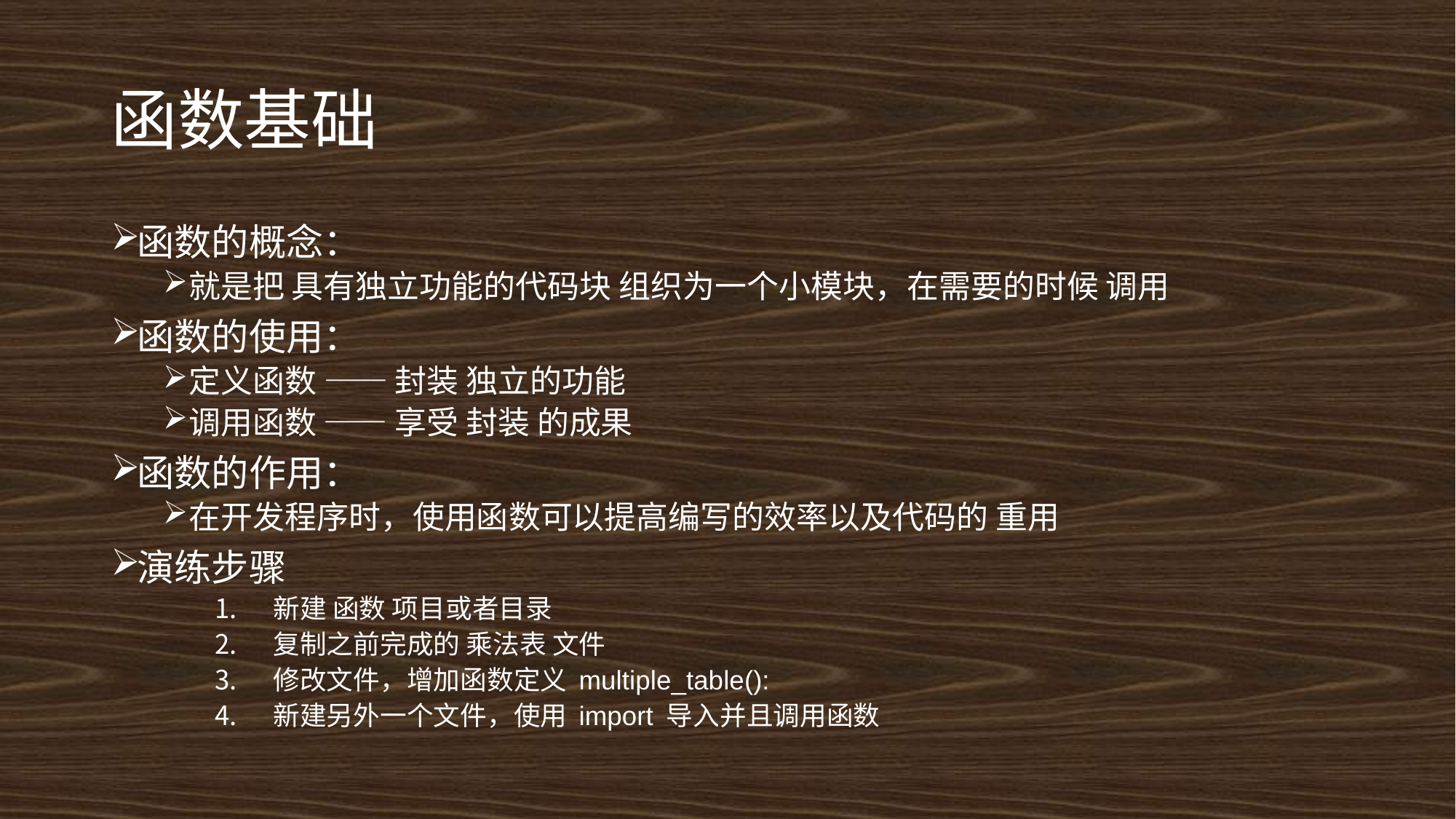

# 函数基础
函数的概念：
就是把 具有独立功能的代码块 组织为一个小模块，在需要的时候 调用
函数的使用：
定义函数 —— 封装 独立的功能
调用函数 —— 享受 封装 的成果
函数的作用：
在开发程序时，使用函数可以提高编写的效率以及代码的 重用
演练步骤
新建 函数 项目或者目录
复制之前完成的 乘法表 文件
修改文件，增加函数定义 multiple_table():
新建另外一个文件，使用 import 导入并且调用函数